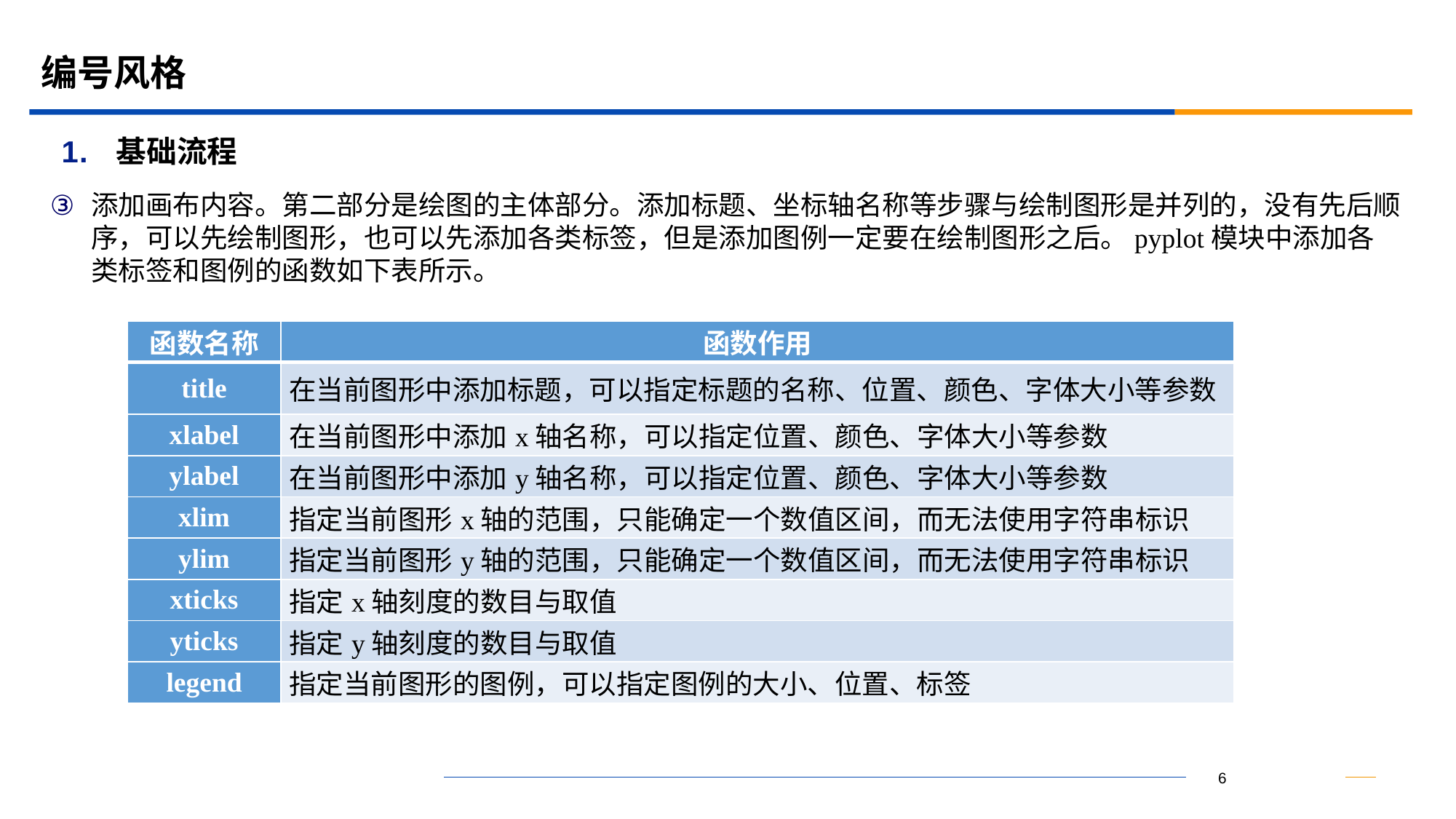

# 编号风格
基础流程
添加画布内容。第二部分是绘图的主体部分。添加标题、坐标轴名称等步骤与绘制图形是并列的，没有先后顺序，可以先绘制图形，也可以先添加各类标签，但是添加图例一定要在绘制图形之后。pyplot模块中添加各类标签和图例的函数如下表所示。
| 函数名称 | 函数作用 |
| --- | --- |
| title | 在当前图形中添加标题，可以指定标题的名称、位置、颜色、字体大小等参数 |
| xlabel | 在当前图形中添加x轴名称，可以指定位置、颜色、字体大小等参数 |
| ylabel | 在当前图形中添加y轴名称，可以指定位置、颜色、字体大小等参数 |
| xlim | 指定当前图形x轴的范围，只能确定一个数值区间，而无法使用字符串标识 |
| ylim | 指定当前图形y轴的范围，只能确定一个数值区间，而无法使用字符串标识 |
| xticks | 指定x轴刻度的数目与取值 |
| yticks | 指定y轴刻度的数目与取值 |
| legend | 指定当前图形的图例，可以指定图例的大小、位置、标签 |